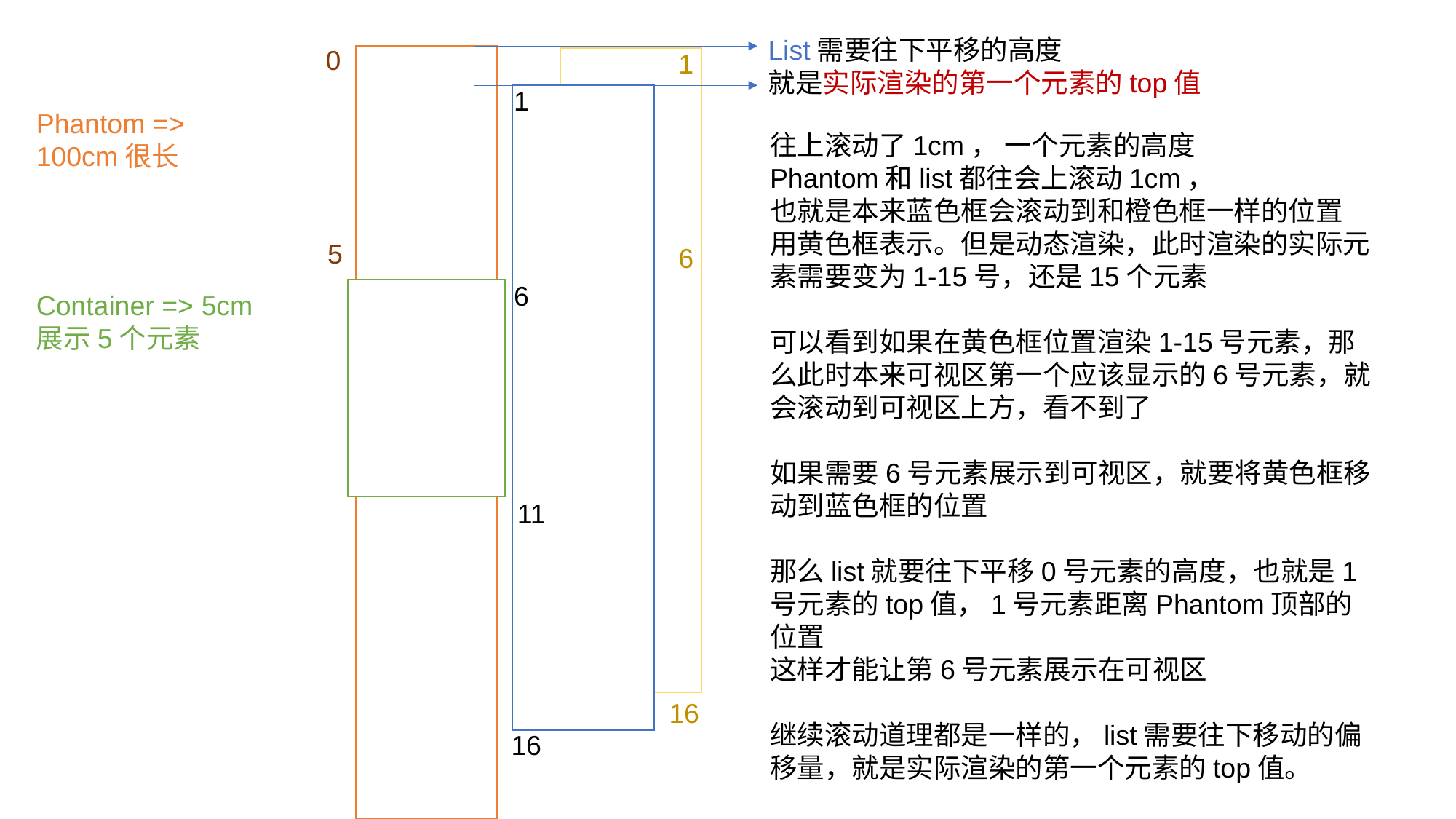

List需要往下平移的高度
就是实际渲染的第一个元素的top值
0
1

1

Phantom => 100cm很长
往上滚动了1cm， 一个元素的高度
Phantom和list都往会上滚动1cm，
也就是本来蓝色框会滚动到和橙色框一样的位置
用黄色框表示。但是动态渲染，此时渲染的实际元素需要变为1-15号，还是15个元素

可以看到如果在黄色框位置渲染1-15号元素，那么此时本来可视区第一个应该显示的6号元素，就会滚动到可视区上方，看不到了

如果需要6号元素展示到可视区，就要将黄色框移动到蓝色框的位置

那么list就要往下平移0号元素的高度，也就是1号元素的top值，1号元素距离Phantom顶部的位置
这样才能让第6号元素展示在可视区

继续滚动道理都是一样的，list需要往下移动的偏移量，就是实际渲染的第一个元素的top值。
5
6
6

Container => 5cm
展示5个元素
11
16
16